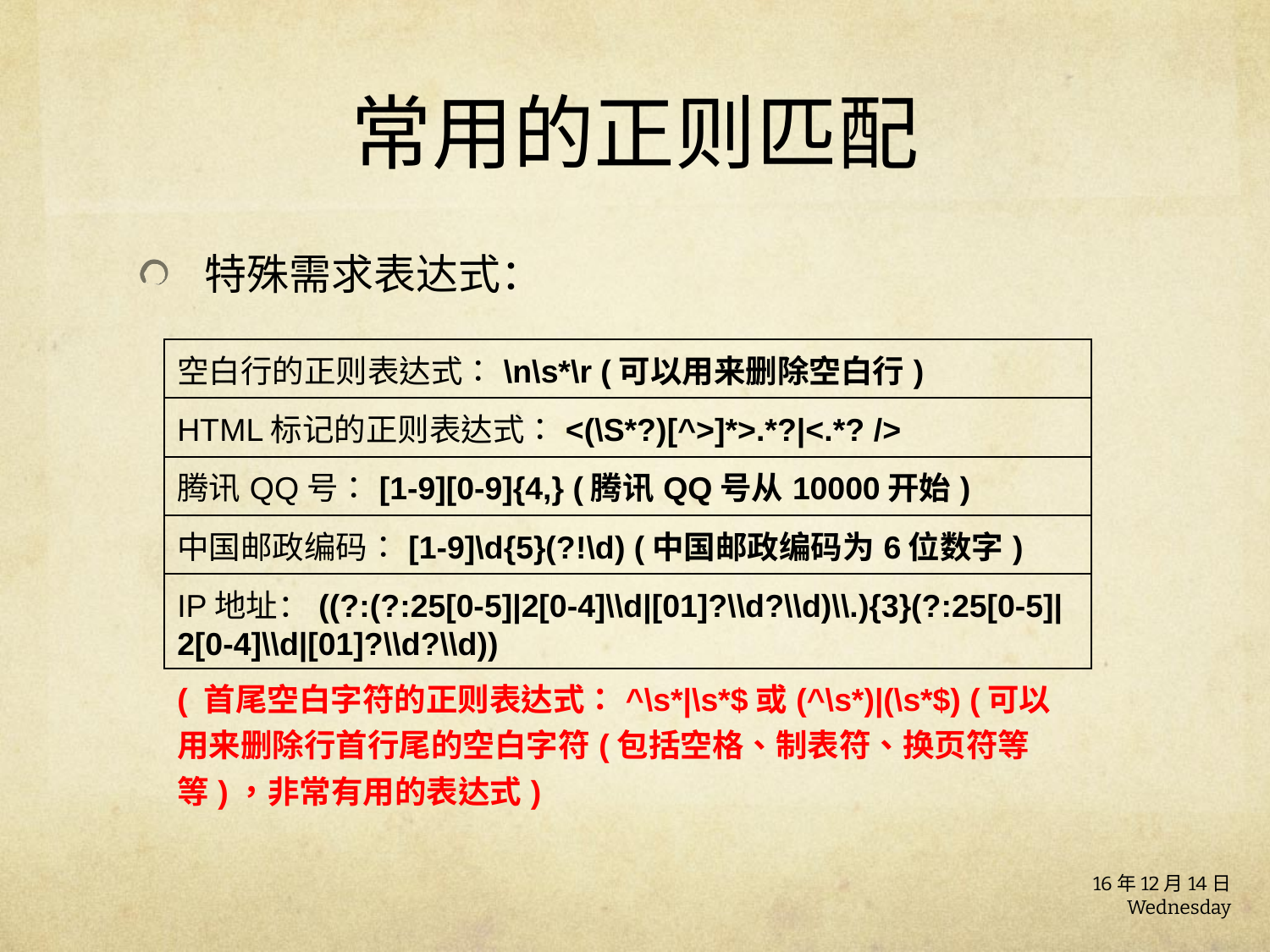

# 常用的正则匹配
特殊需求表达式：

| 空白行的正则表达式：\n\s\*\r (可以用来删除空白行) |
| --- |
| HTML标记的正则表达式：<(\S\*?)[^>]\*>.\*?|<.\*? /> |
| 腾讯QQ号：[1-9][0-9]{4,} (腾讯QQ号从10000开始) |
| 中国邮政编码：[1-9]\d{5}(?!\d) (中国邮政编码为6位数字) |
| IP地址：((?:(?:25[0-5]|2[0-4]\\d|[01]?\\d?\\d)\\.){3}(?:25[0-5]|2[0-4]\\d|[01]?\\d?\\d)) |
| ( 首尾空白字符的正则表达式：^\s\*|\s\*$或(^\s\*)|(\s\*$) (可以用来删除行首行尾的空白字符(包括空格、制表符、换页符等等)，非常有用的表达式) |
16年12月14日 Wednesday